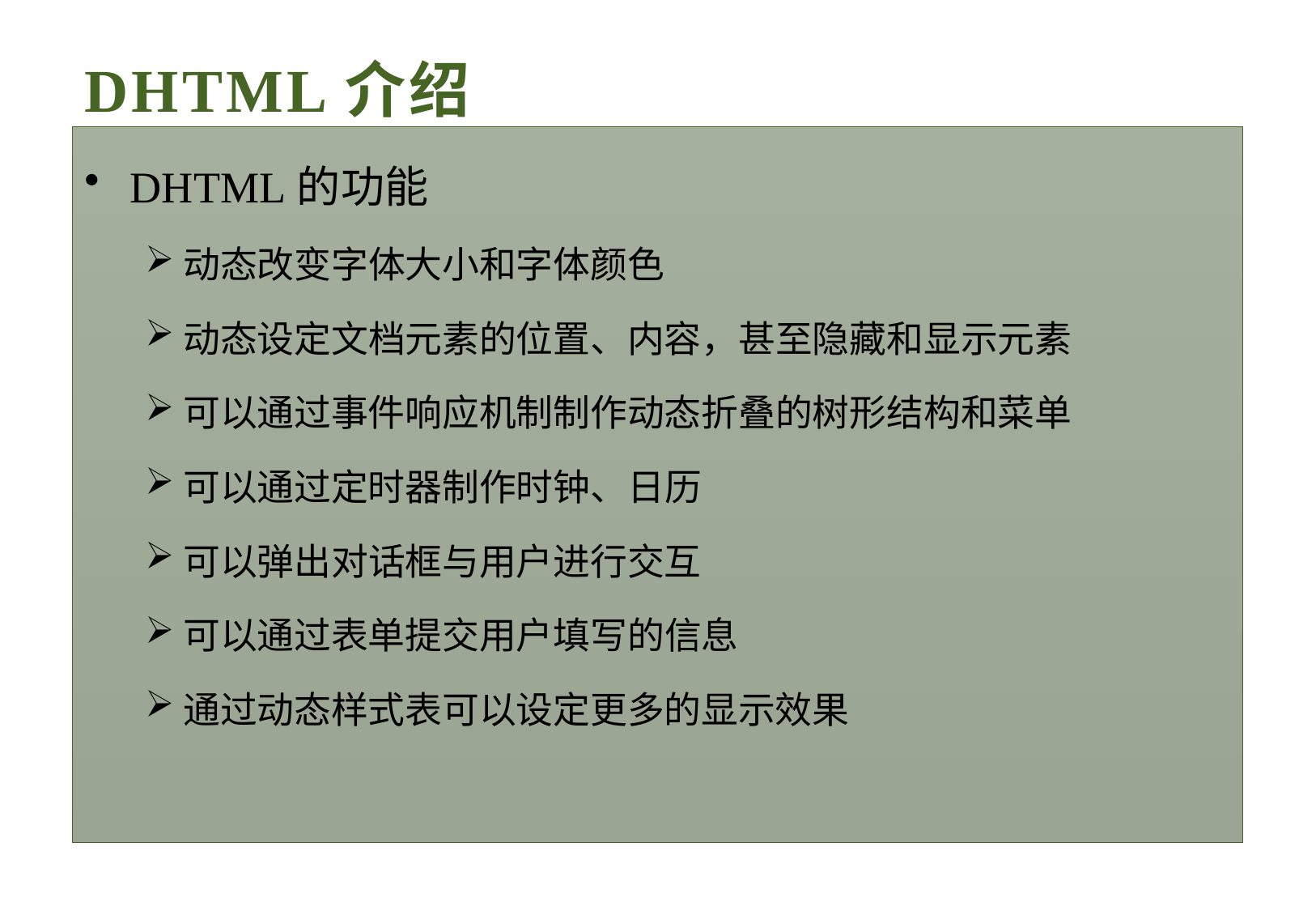

# DHTML介绍
DHTML的功能
动态改变字体大小和字体颜色
动态设定文档元素的位置、内容，甚至隐藏和显示元素
可以通过事件响应机制制作动态折叠的树形结构和菜单
可以通过定时器制作时钟、日历
可以弹出对话框与用户进行交互
可以通过表单提交用户填写的信息
通过动态样式表可以设定更多的显示效果